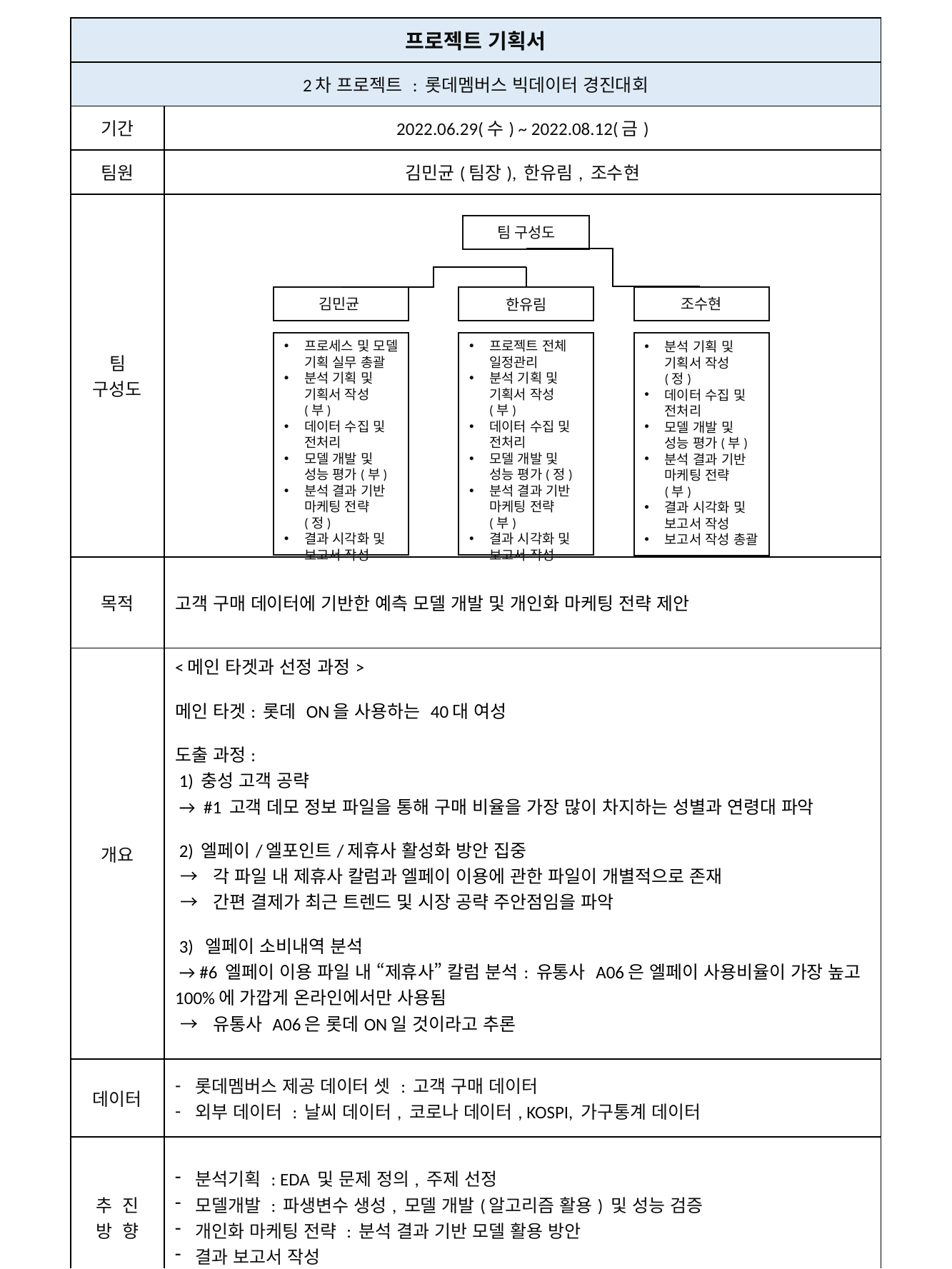

| 프로젝트 기획서 |  |
| --- | --- |
| 2차 프로젝트 : 롯데멤버스 빅데이터 경진대회 |  |
| 기간 | 2022.06.29(수) ~ 2022.08.12(금) |
| 팀원 | 김민균(팀장), 한유림, 조수현 |
| 팀 구성도 |  |
| 목적 | 고객 구매 데이터에 기반한 예측 모델 개발 및 개인화 마케팅 전략 제안 |
| 개요 | <메인 타겟과 선정 과정> 메인 타겟: 롯데 ON을 사용하는 40대 여성 도출 과정: 1) 충성 고객 공략 → #1 고객 데모 정보 파일을 통해 구매 비율을 가장 많이 차지하는 성별과 연령대 파악 2) 엘페이/엘포인트/제휴사 활성화 방안 집중 → 각 파일 내 제휴사 칼럼과 엘페이 이용에 관한 파일이 개별적으로 존재 → 간편 결제가 최근 트렌드 및 시장 공략 주안점임을 파악 3) 엘페이 소비내역 분석 → #6 엘페이 이용 파일 내 “제휴사” 칼럼 분석: 유통사 A06은 엘페이 사용비율이 가장 높고 100%에 가깝게 온라인에서만 사용됨 → 유통사 A06은 롯데ON일 것이라고 추론 |
| 데이터 | 롯데멤버스 제공 데이터 셋 : 고객 구매 데이터 외부 데이터 : 날씨 데이터, 코로나 데이터, KOSPI, 가구통계 데이터 |
| 추 진 방 향 | 분석기획 : EDA 및 문제 정의, 주제 선정 모델개발 : 파생변수 생성, 모델 개발(알고리즘 활용) 및 성능 검증 개인화 마케팅 전략 : 분석 결과 기반 모델 활용 방안 결과 보고서 작성 |
팀 구성도
한유림
김민균
조수현
프로젝트 전체 일정관리
분석 기획 및 기획서 작성(부)
데이터 수집 및 전처리
모델 개발 및 성능 평가(정)
분석 결과 기반 마케팅 전략(부)
결과 시각화 및 보고서 작성

프로세스 및 모델 기획 실무 총괄
분석 기획 및 기획서 작성(부)
데이터 수집 및 전처리
모델 개발 및 성능 평가(부)
분석 결과 기반 마케팅 전략(정)
결과 시각화 및 보고서 작성
분석 기획 및 기획서 작성(정)
데이터 수집 및 전처리
모델 개발 및 성능 평가(부)
분석 결과 기반 마케팅 전략(부)
결과 시각화 및 보고서 작성
보고서 작성 총괄